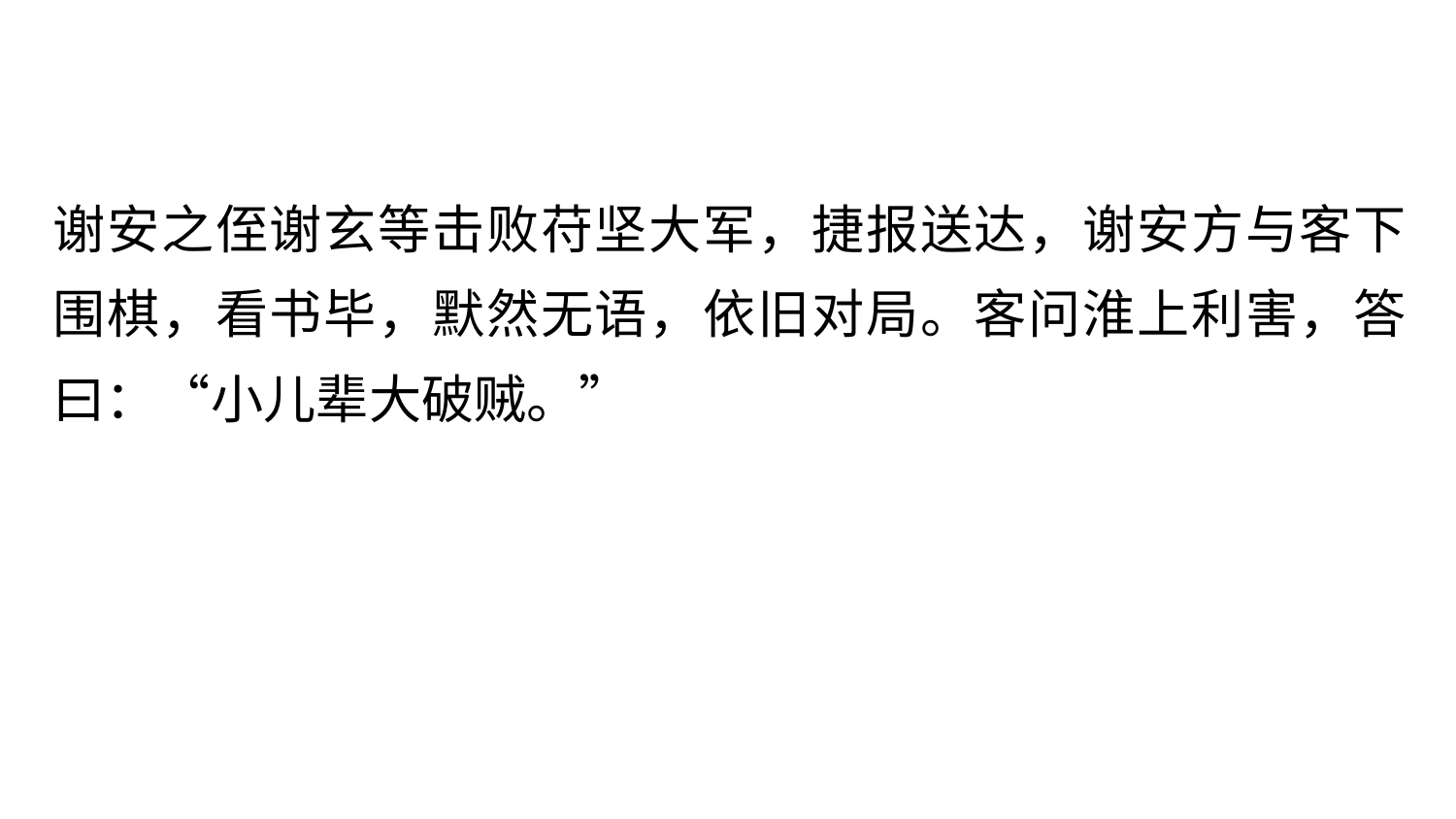

谢安之侄谢玄等击败苻坚大军，捷报送达，谢安方与客下围棋，看书毕，默然无语，依旧对局。客问淮上利害，答曰：“小儿辈大破贼。”